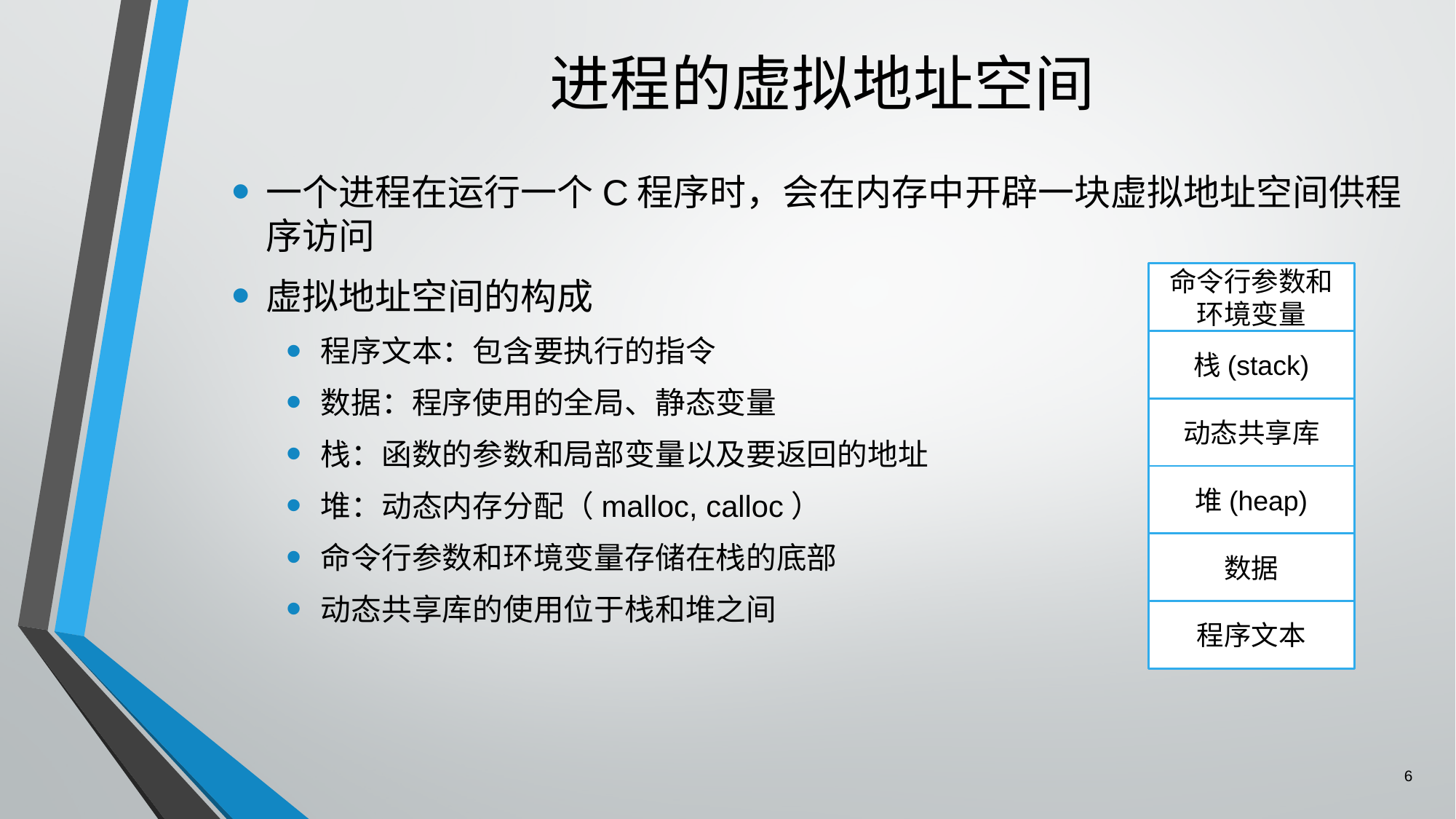

# 进程的虚拟地址空间
一个进程在运行一个C程序时，会在内存中开辟一块虚拟地址空间供程序访问
虚拟地址空间的构成
程序文本：包含要执行的指令
数据：程序使用的全局、静态变量
栈：函数的参数和局部变量以及要返回的地址
堆：动态内存分配（malloc, calloc）
命令行参数和环境变量存储在栈的底部
动态共享库的使用位于栈和堆之间
命令行参数和环境变量
栈(stack)
动态共享库
堆(heap)
数据
程序文本
6